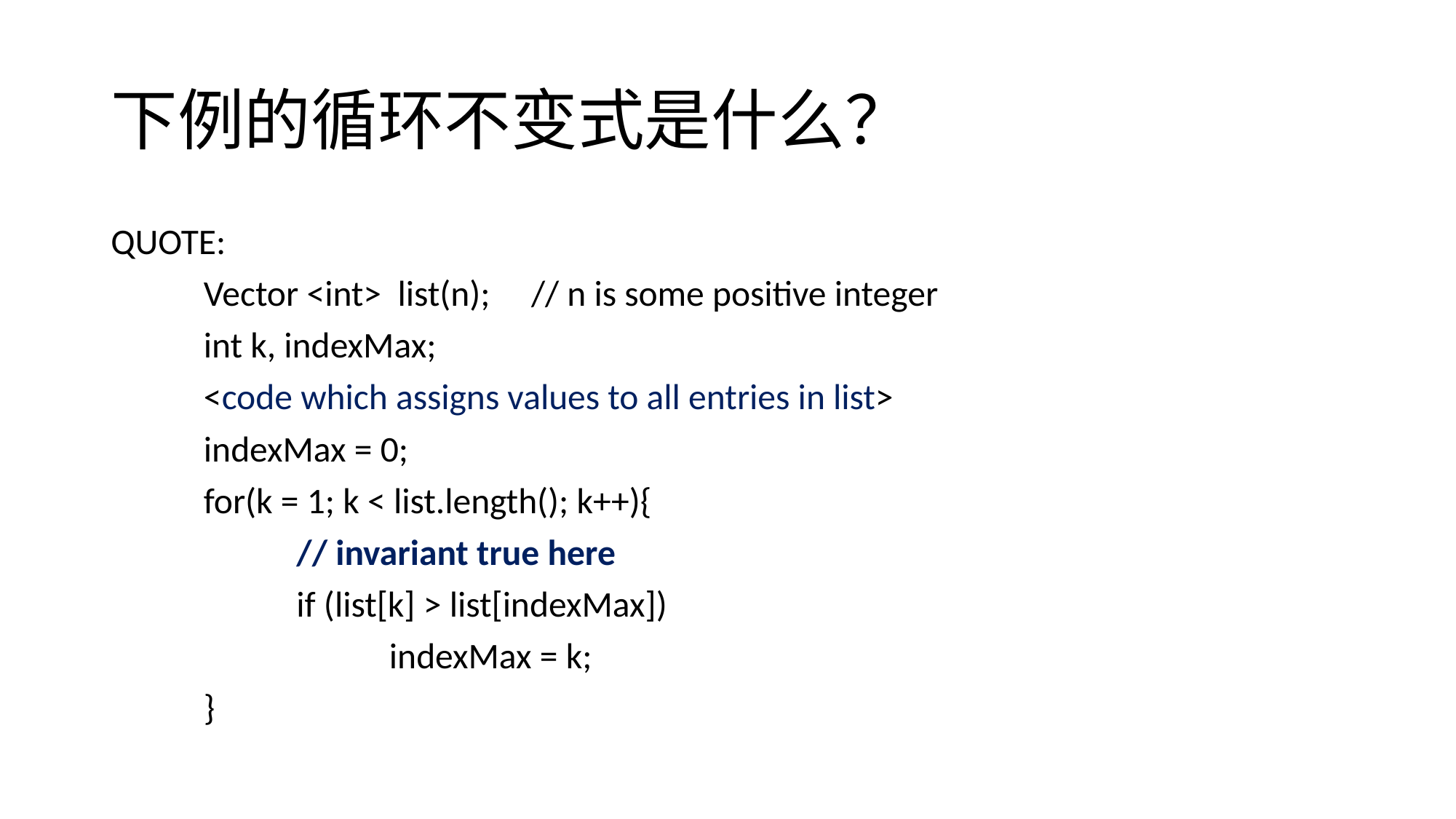

# 下例的循环不变式是什么？
QUOTE:
	Vector <int>  list(n);     // n is some positive integer
	int k, indexMax;
	<code which assigns values to all entries in list>
	indexMax = 0;
	for(k = 1; k < list.length(); k++){
		// invariant true here
		if (list[k] > list[indexMax])
			indexMax = k;
	}